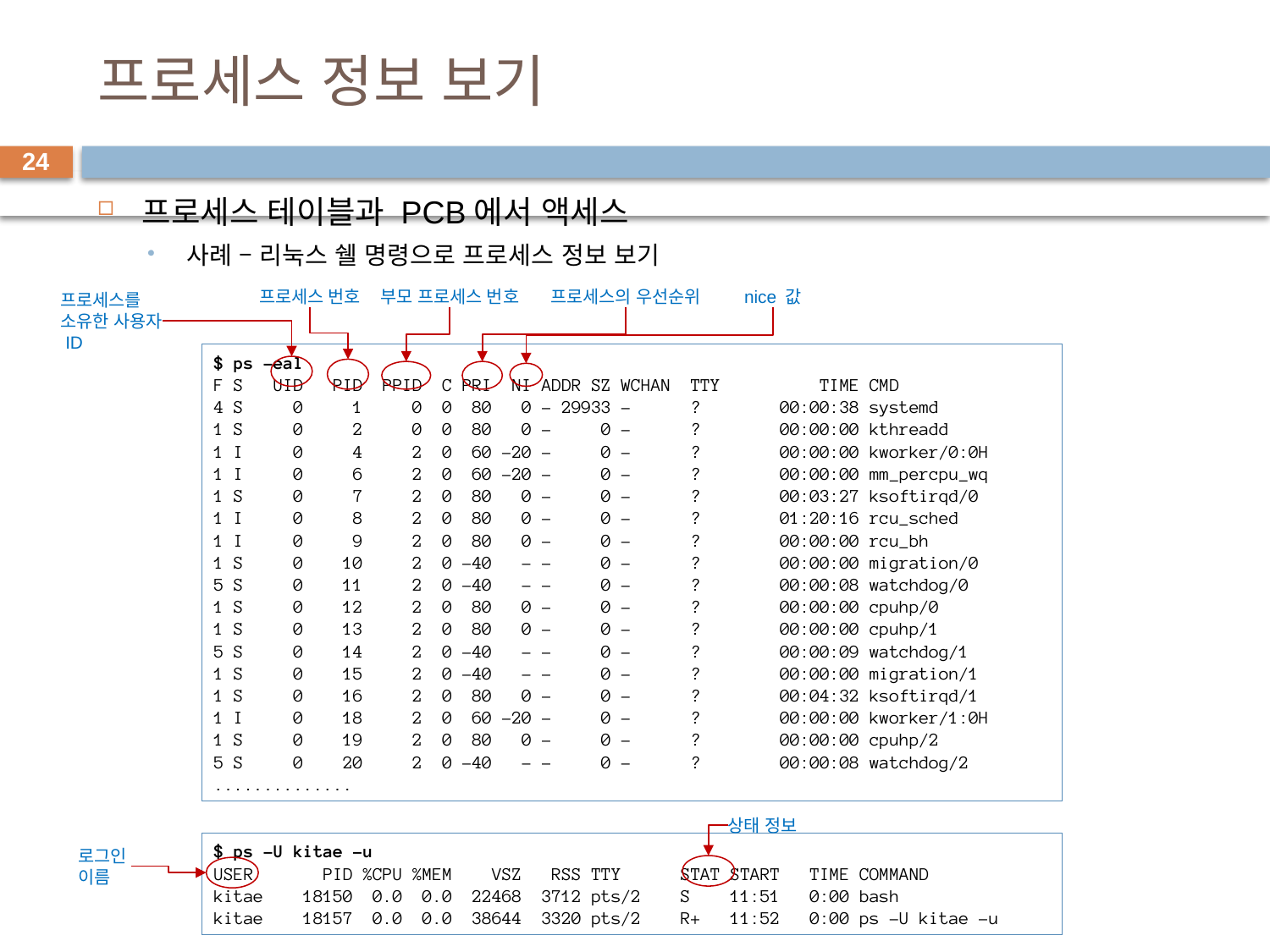

# 프로세스 정보 보기
24
프로세스 테이블과 PCB에서 액세스
사례 – 리눅스 쉘 명령으로 프로세스 정보 보기
프로세스 번호
부모 프로세스 번호
프로세스의 우선순위
nice 값
프로세스를
소유한 사용자
 ID
$ ps -eal
F S   UID   PID  PPID  C PRI  NI ADDR SZ WCHAN  TTY          TIME CMD
4 S     0     1     0  0  80   0 - 29933 -      ?        00:00:38 systemd
1 S     0     2     0  0  80   0 -     0 -      ?        00:00:00 kthreadd
1 I     0     4     2  0  60 -20 -     0 -      ?        00:00:00 kworker/0:0H
1 I     0     6     2  0  60 -20 -     0 -      ?        00:00:00 mm_percpu_wq
1 S     0     7     2  0  80   0 -     0 -      ?        00:03:27 ksoftirqd/0
1 I     0     8     2  0  80   0 -     0 -      ?        01:20:16 rcu_sched
1 I     0     9     2  0  80   0 -     0 -      ?        00:00:00 rcu_bh
1 S     0    10     2  0 -40   - -     0 -      ?        00:00:00 migration/0
5 S     0    11     2  0 -40   - -     0 -      ?        00:00:08 watchdog/0
1 S     0    12     2  0  80   0 -     0 -      ?        00:00:00 cpuhp/0
1 S     0    13     2  0  80   0 -     0 -      ?        00:00:00 cpuhp/1
5 S     0    14     2  0 -40   - -     0 -      ?        00:00:09 watchdog/1
1 S     0    15     2  0 -40   - -     0 -      ?        00:00:00 migration/1
1 S     0    16     2  0  80   0 -     0 -      ?        00:04:32 ksoftirqd/1
1 I     0    18     2  0  60 -20 -     0 -      ?        00:00:00 kworker/1:0H
1 S     0    19     2  0  80   0 -     0 -      ?        00:00:00 cpuhp/2
5 S     0    20     2  0 -40   - -     0 -      ?        00:00:08 watchdog/2
..............

상태 정보
$ ps -U kitae -u
USER       PID %CPU %MEM    VSZ   RSS TTY      STAT START   TIME COMMAND
kitae    18150  0.0  0.0  22468  3712 pts/2    S    11:51   0:00 bash
kitae    18157  0.0  0.0  38644  3320 pts/2    R+   11:52   0:00 ps -U kitae -u
로그인
이름